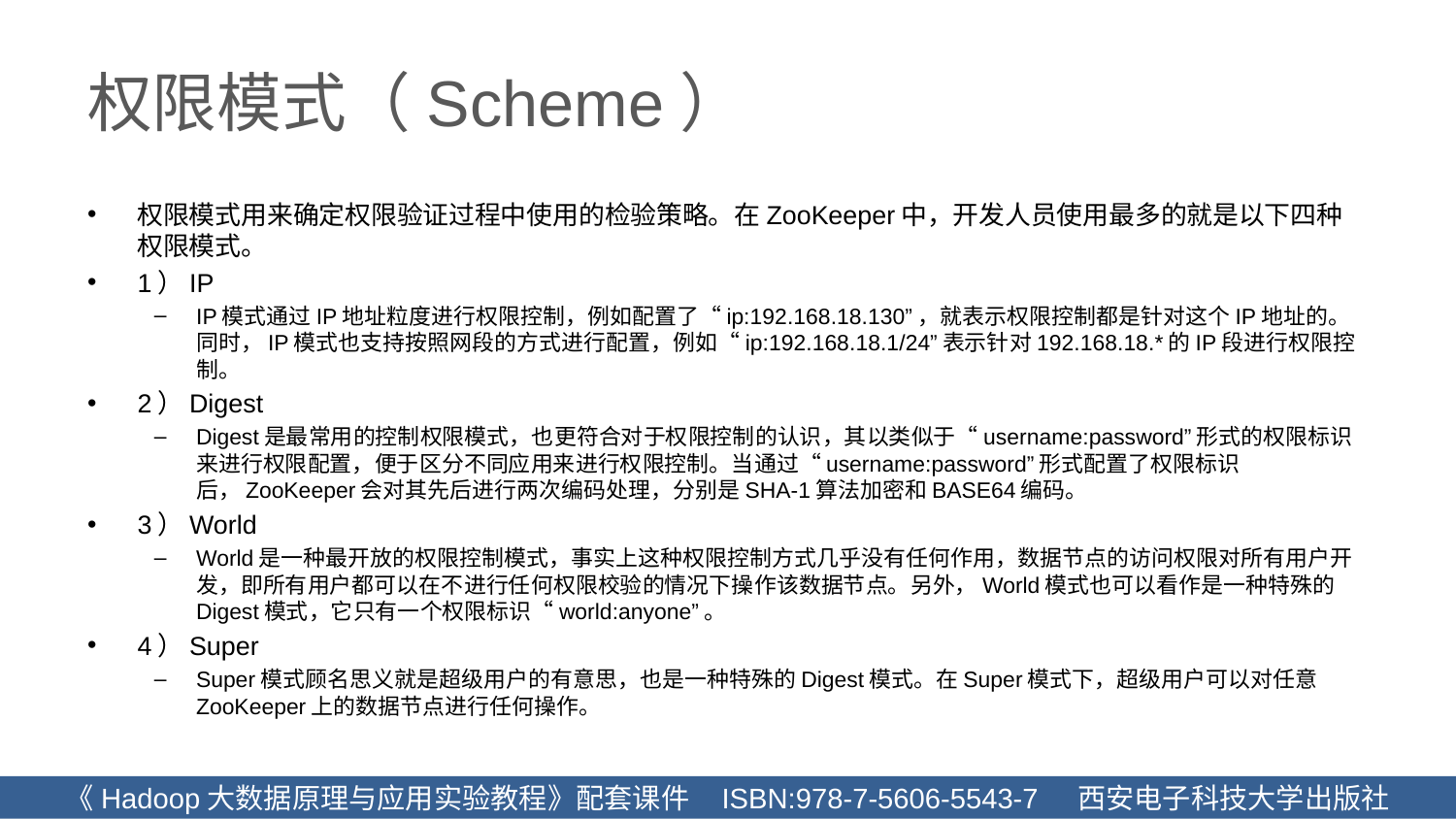

# 权限模式（Scheme）
权限模式用来确定权限验证过程中使用的检验策略。在ZooKeeper中，开发人员使用最多的就是以下四种权限模式。
1）IP
IP模式通过IP地址粒度进行权限控制，例如配置了“ip:192.168.18.130”，就表示权限控制都是针对这个IP地址的。同时，IP模式也支持按照网段的方式进行配置，例如“ip:192.168.18.1/24”表示针对192.168.18.*的IP段进行权限控制。
2）Digest
Digest是最常用的控制权限模式，也更符合对于权限控制的认识，其以类似于“username:password”形式的权限标识来进行权限配置，便于区分不同应用来进行权限控制。当通过“username:password”形式配置了权限标识后，ZooKeeper会对其先后进行两次编码处理，分别是SHA-1算法加密和BASE64编码。
3）World
World是一种最开放的权限控制模式，事实上这种权限控制方式几乎没有任何作用，数据节点的访问权限对所有用户开发，即所有用户都可以在不进行任何权限校验的情况下操作该数据节点。另外，World模式也可以看作是一种特殊的Digest模式，它只有一个权限标识“world:anyone”。
4）Super
Super模式顾名思义就是超级用户的有意思，也是一种特殊的Digest模式。在Super模式下，超级用户可以对任意ZooKeeper上的数据节点进行任何操作。